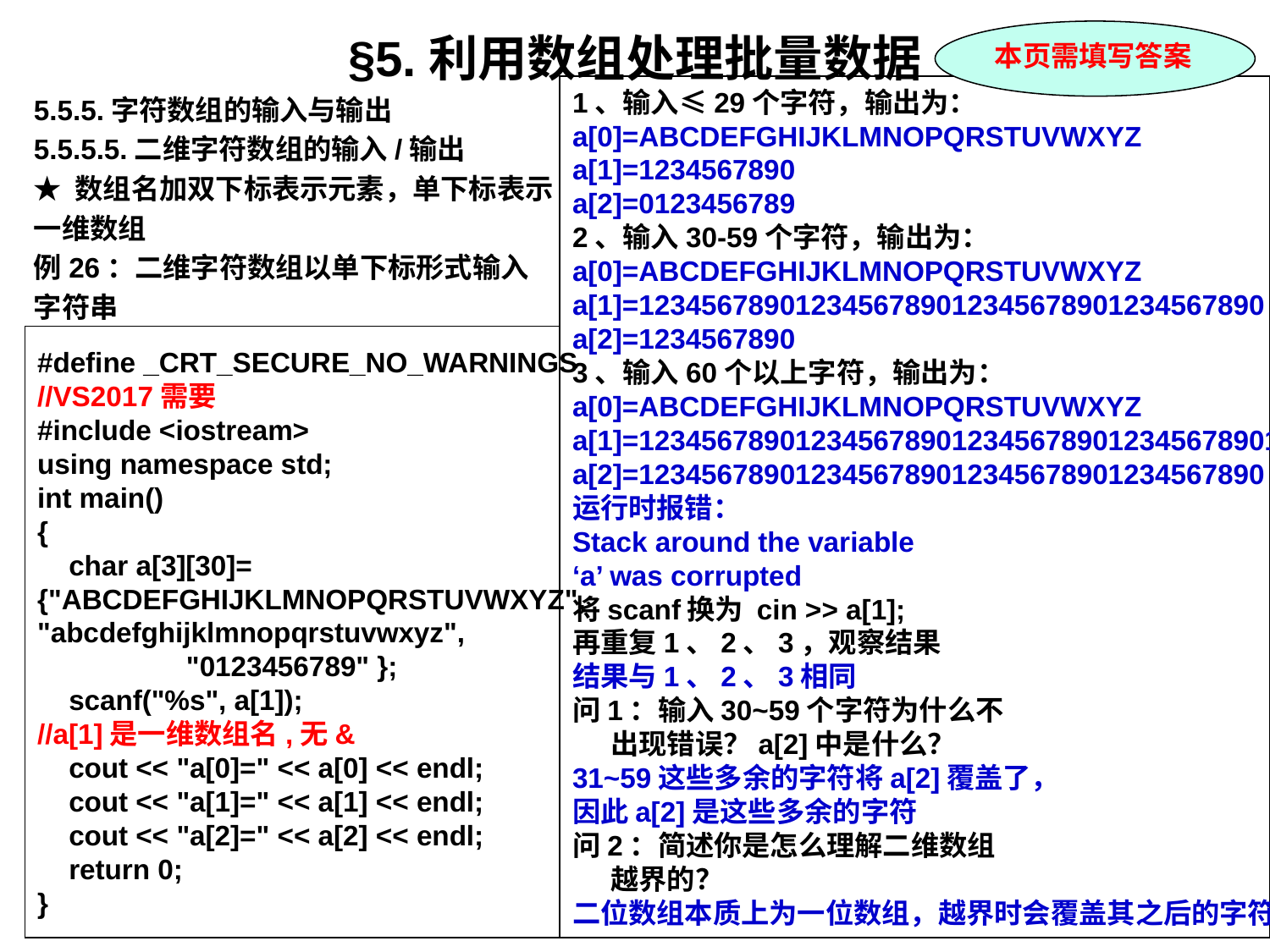

§5.利用数组处理批量数据
5.5.5.字符数组的输入与输出
5.5.5.5.二维字符数组的输入/输出
★ 数组名加双下标表示元素，单下标表示
一维数组
例26：二维字符数组以单下标形式输入
字符串
本页需填写答案
1、输入≤29个字符，输出为：
a[0]=ABCDEFGHIJKLMNOPQRSTUVWXYZ
a[1]=1234567890
a[2]=0123456789
2、输入30-59个字符，输出为：
a[0]=ABCDEFGHIJKLMNOPQRSTUVWXYZ
a[1]=1234567890123456789012345678901234567890
a[2]=1234567890
3、输入60个以上字符，输出为：
a[0]=ABCDEFGHIJKLMNOPQRSTUVWXYZ
a[1]=1234567890123456789012345678901234567890123456789012345678901234567890
a[2]=1234567890123456789012345678901234567890
运行时报错：
Stack around the variable
‘a’ was corrupted
将scanf换为 cin >> a[1];
再重复1、2、3，观察结果
结果与1、2、3相同
问1：输入30~59个字符为什么不
     出现错误？a[2]中是什么？
31~59这些多余的字符将a[2]覆盖了，
因此a[2]是这些多余的字符
问2：简述你是怎么理解二维数组
     越界的？
二位数组本质上为一位数组，越界时会覆盖其之后的字符
#define _CRT_SECURE_NO_WARNINGS
//VS2017需要
#include <iostream>
using namespace std;
int main()
{
    char a[3][30]=
{"ABCDEFGHIJKLMNOPQRSTUVWXYZ",
"abcdefghijklmnopqrstuvwxyz",
                   "0123456789" };
    scanf("%s", a[1]);
//a[1]是一维数组名,无&
    cout << "a[0]=" << a[0] << endl;
    cout << "a[1]=" << a[1] << endl;
    cout << "a[2]=" << a[2] << endl;
    return 0;
}